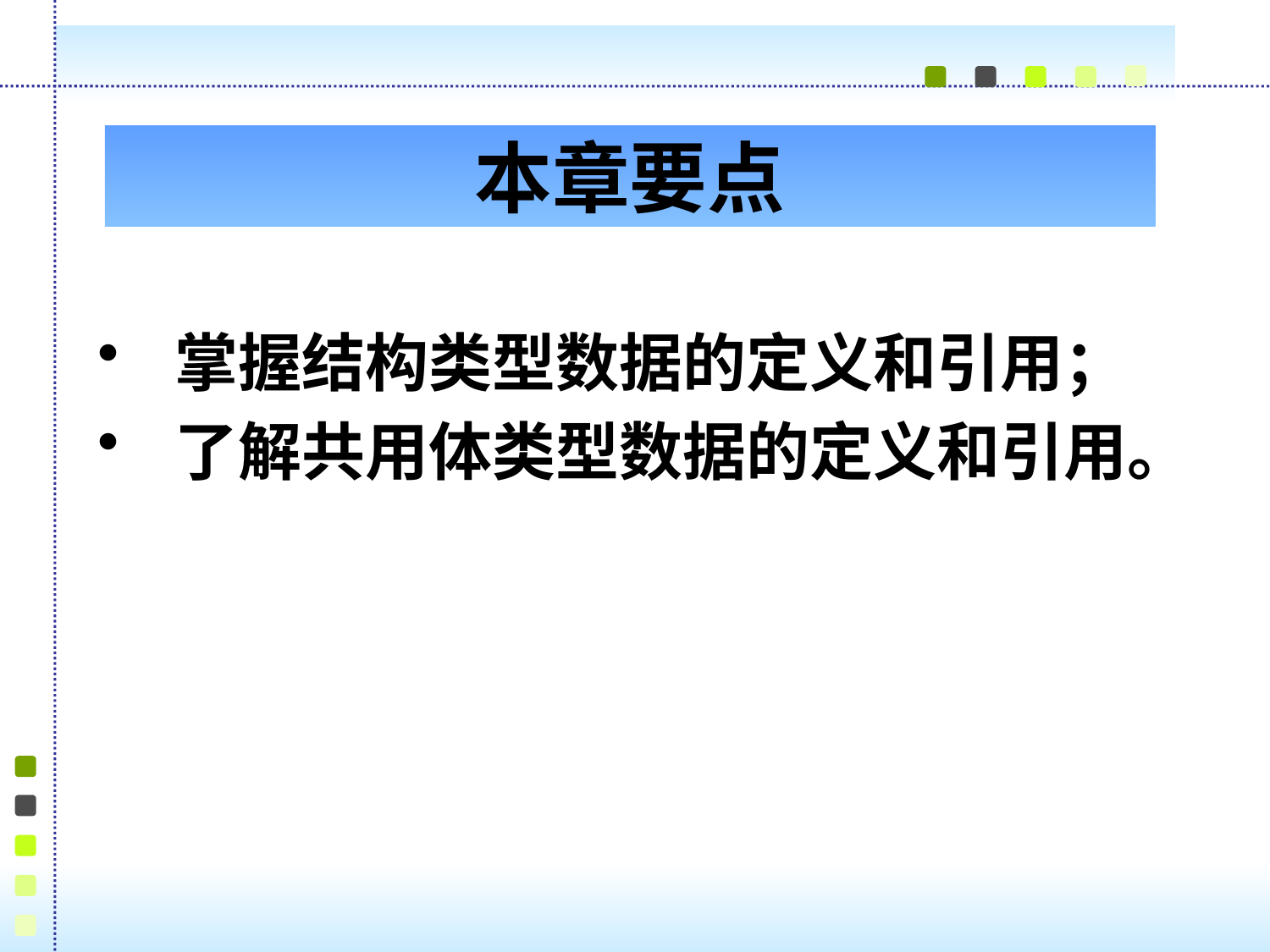

# 本章要点
 掌握结构类型数据的定义和引用；
 了解共用体类型数据的定义和引用。